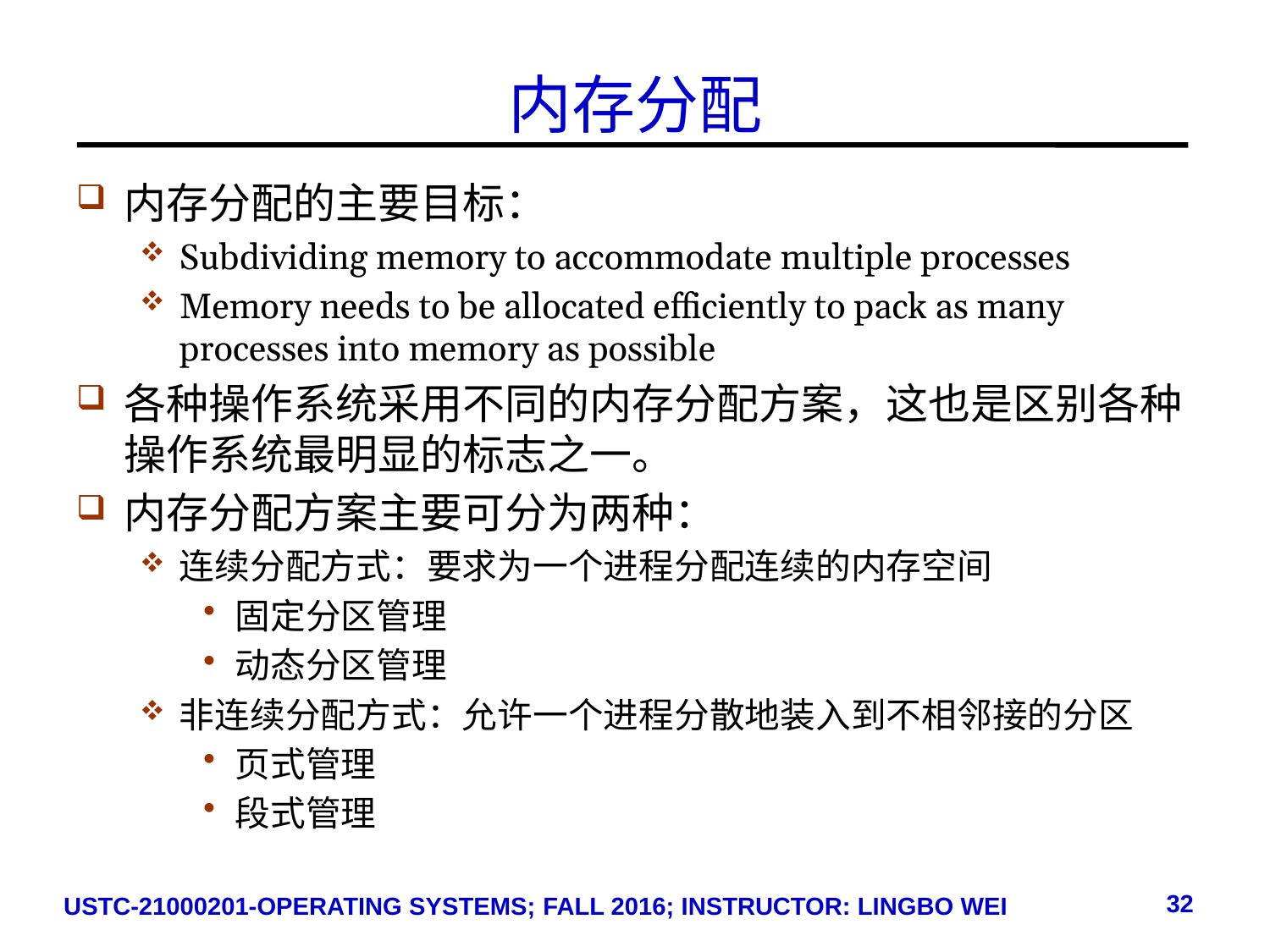

# 内存分配
内存分配的主要目标：
Subdividing memory to accommodate multiple processes
Memory needs to be allocated efficiently to pack as many processes into memory as possible
各种操作系统采用不同的内存分配方案，这也是区别各种操作系统最明显的标志之一。
内存分配方案主要可分为两种：
连续分配方式：要求为一个进程分配连续的内存空间
固定分区管理
动态分区管理
非连续分配方式：允许一个进程分散地装入到不相邻接的分区
页式管理
段式管理
32
USTC-21000201-OPERATING SYSTEMS; FALL 2016; INSTRUCTOR: LINGBO WEI